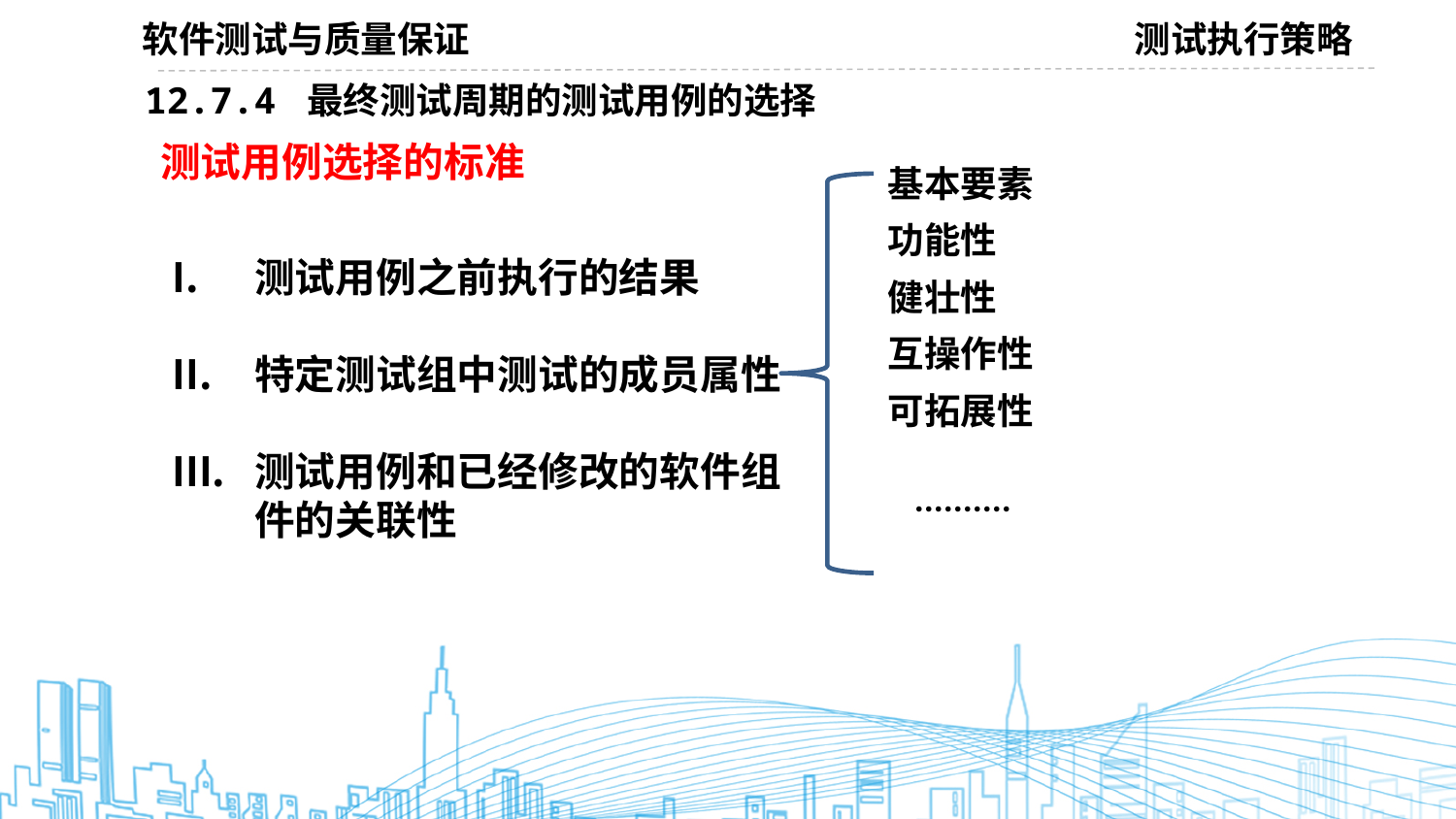

软件测试与质量保证
测试执行策略
2
12.7.4 最终测试周期的测试用例的选择
测试用例选择的标准
基本要素
功能性
健壮性
互操作性
可拓展性

测试用例之前执行的结果

特定测试组中测试的成员属性

测试用例和已经修改的软件组件的关联性

..........